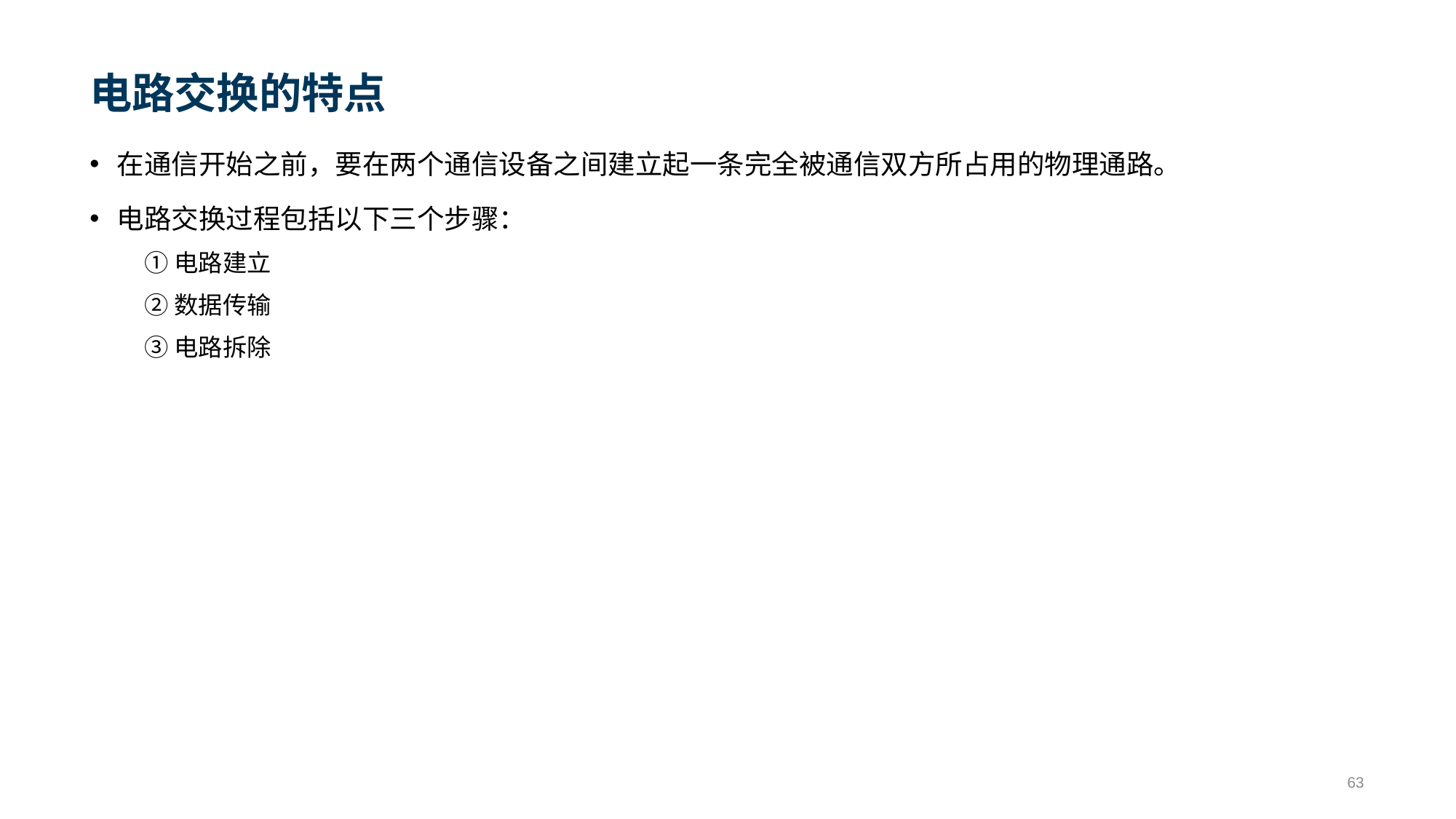

# 电路交换的特点
在通信开始之前，要在两个通信设备之间建立起一条完全被通信双方所占用的物理通路。
电路交换过程包括以下三个步骤：
①电路建立
②数据传输
③电路拆除
63